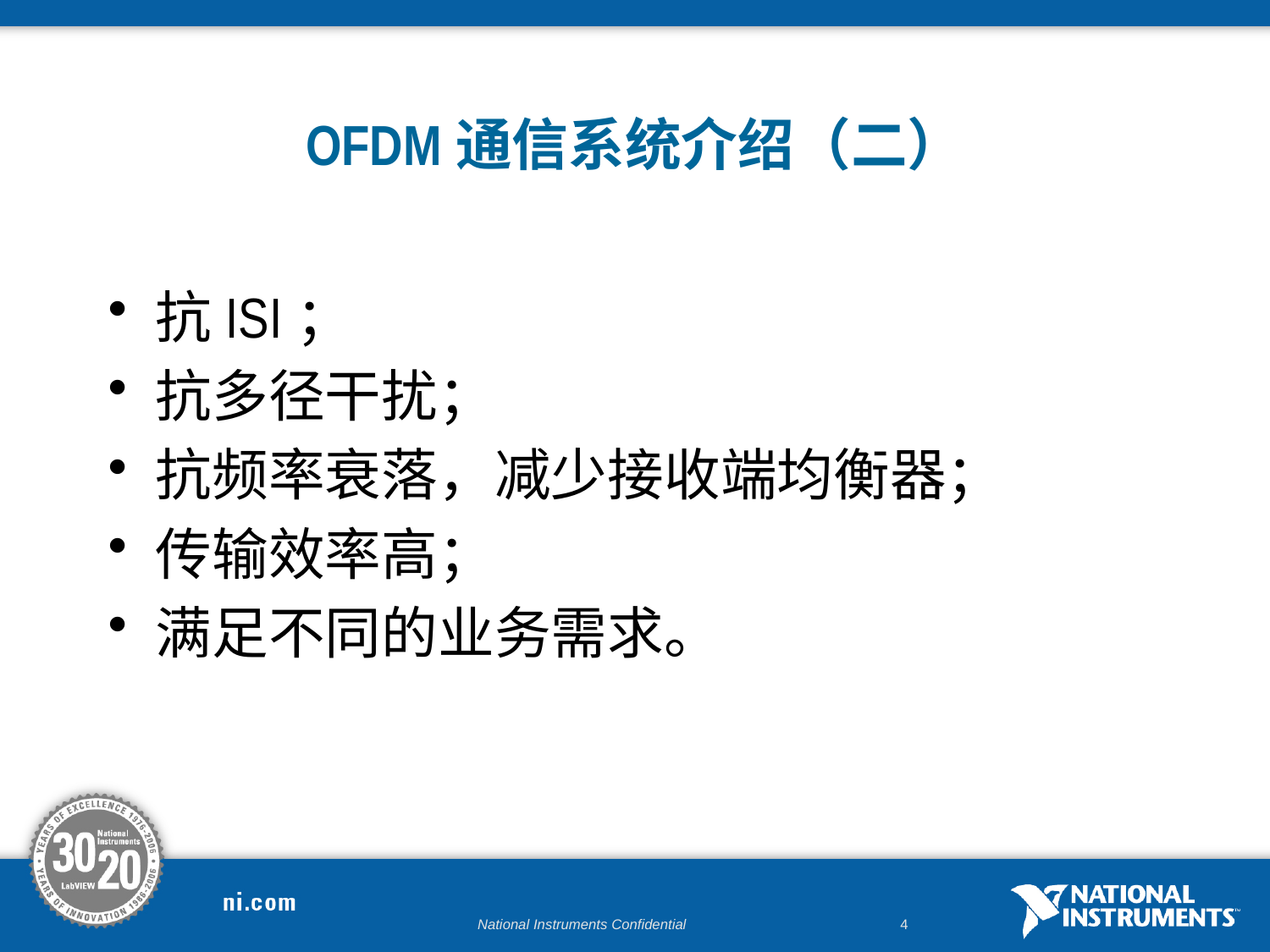

# OFDM通信系统介绍（二）
抗ISI；
抗多径干扰；
抗频率衰落，减少接收端均衡器；
传输效率高；
满足不同的业务需求。